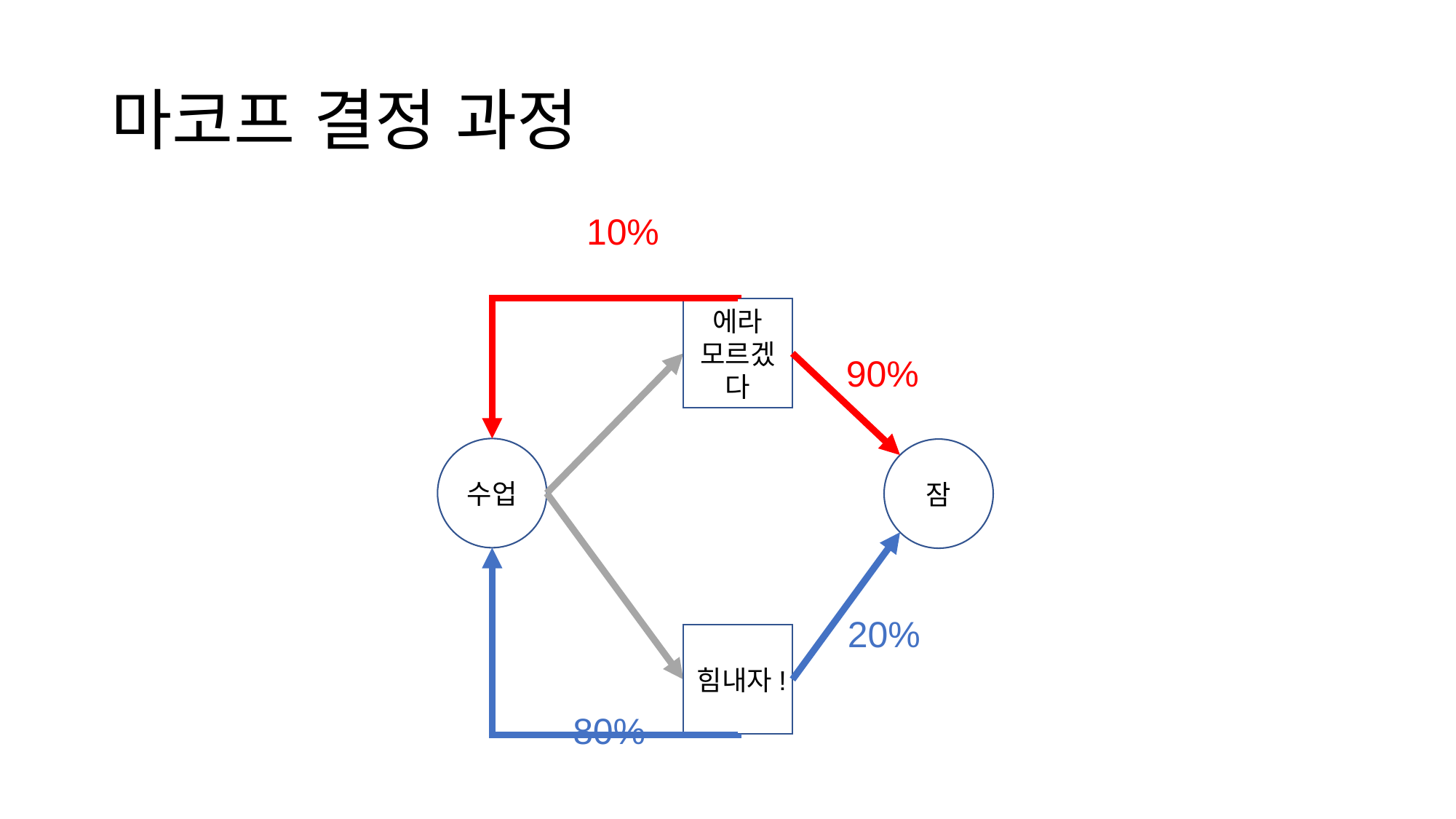

# 마코프 결정 과정
10%
에라 모르겠다
90%
수업
잠
20%
힘내자!
80%